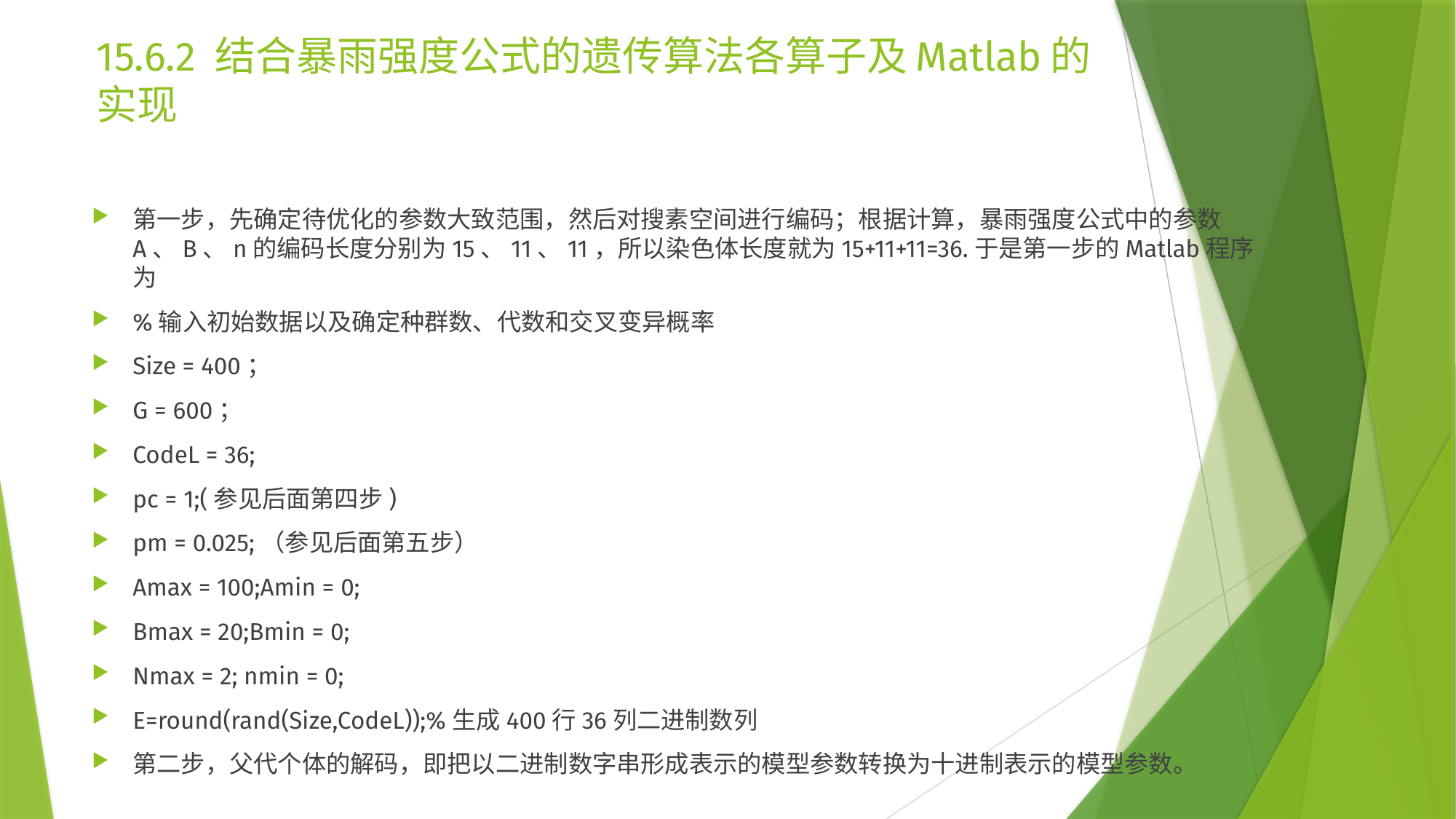

# 15.6.2 结合暴雨强度公式的遗传算法各算子及Matlab的实现
第一步，先确定待优化的参数大致范围，然后对搜素空间进行编码；根据计算，暴雨强度公式中的参数A、B、n的编码长度分别为15、11、11，所以染色体长度就为15+11+11=36.于是第一步的Matlab程序为
%输入初始数据以及确定种群数、代数和交叉变异概率
Size = 400；
G = 600；
CodeL = 36;
pc = 1;(参见后面第四步)
pm = 0.025;（参见后面第五步）
Amax = 100;Amin = 0;
Bmax = 20;Bmin = 0;
Nmax = 2; nmin = 0;
E=round(rand(Size,CodeL));%生成400行36列二进制数列
第二步，父代个体的解码，即把以二进制数字串形成表示的模型参数转换为十进制表示的模型参数。